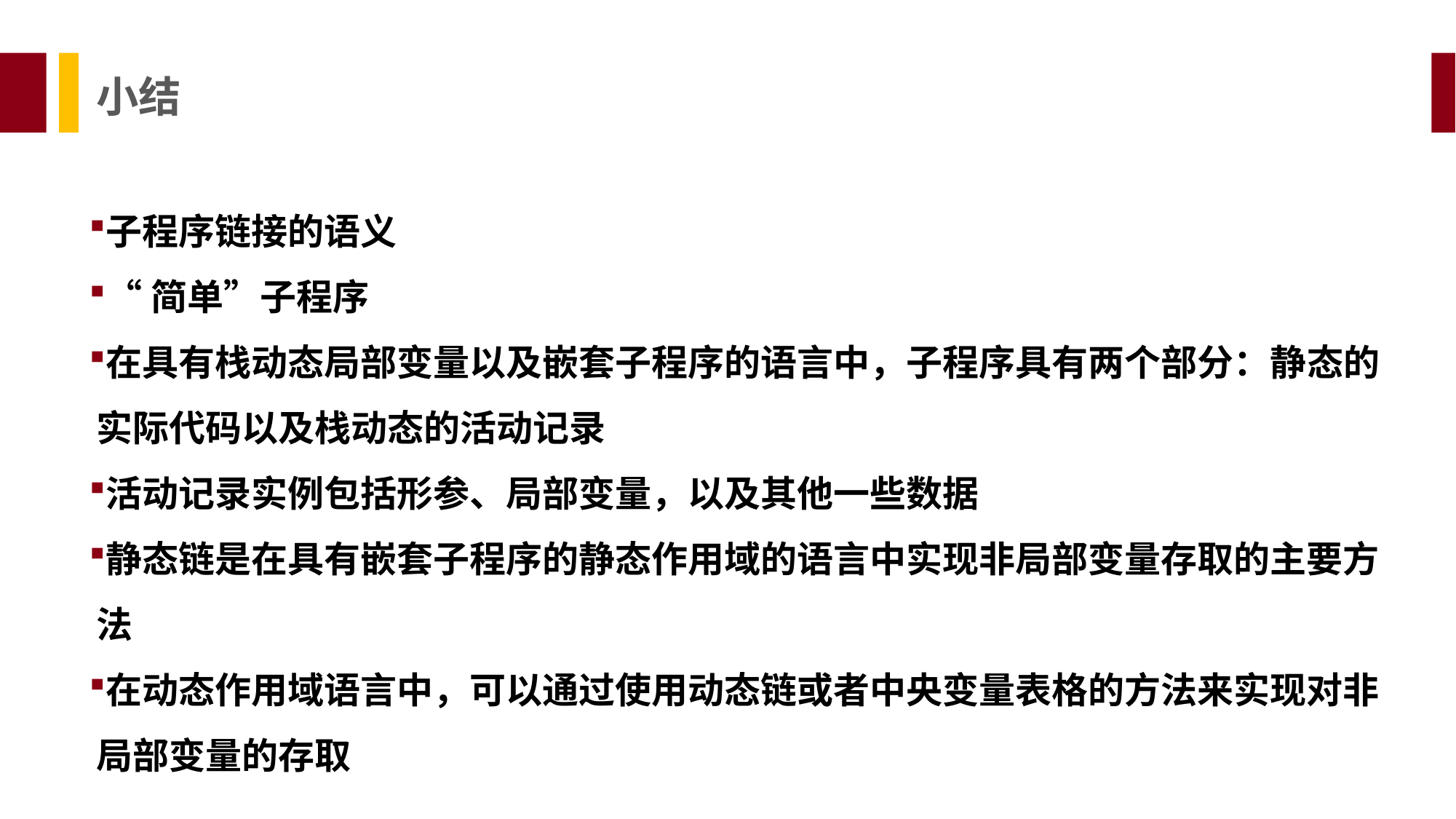

小结
子程序链接的语义
“简单”子程序
在具有栈动态局部变量以及嵌套子程序的语言中，子程序具有两个部分：静态的实际代码以及栈动态的活动记录
活动记录实例包括形参、局部变量，以及其他一些数据
静态链是在具有嵌套子程序的静态作用域的语言中实现非局部变量存取的主要方法
在动态作用域语言中，可以通过使用动态链或者中央变量表格的方法来实现对非局部变量的存取